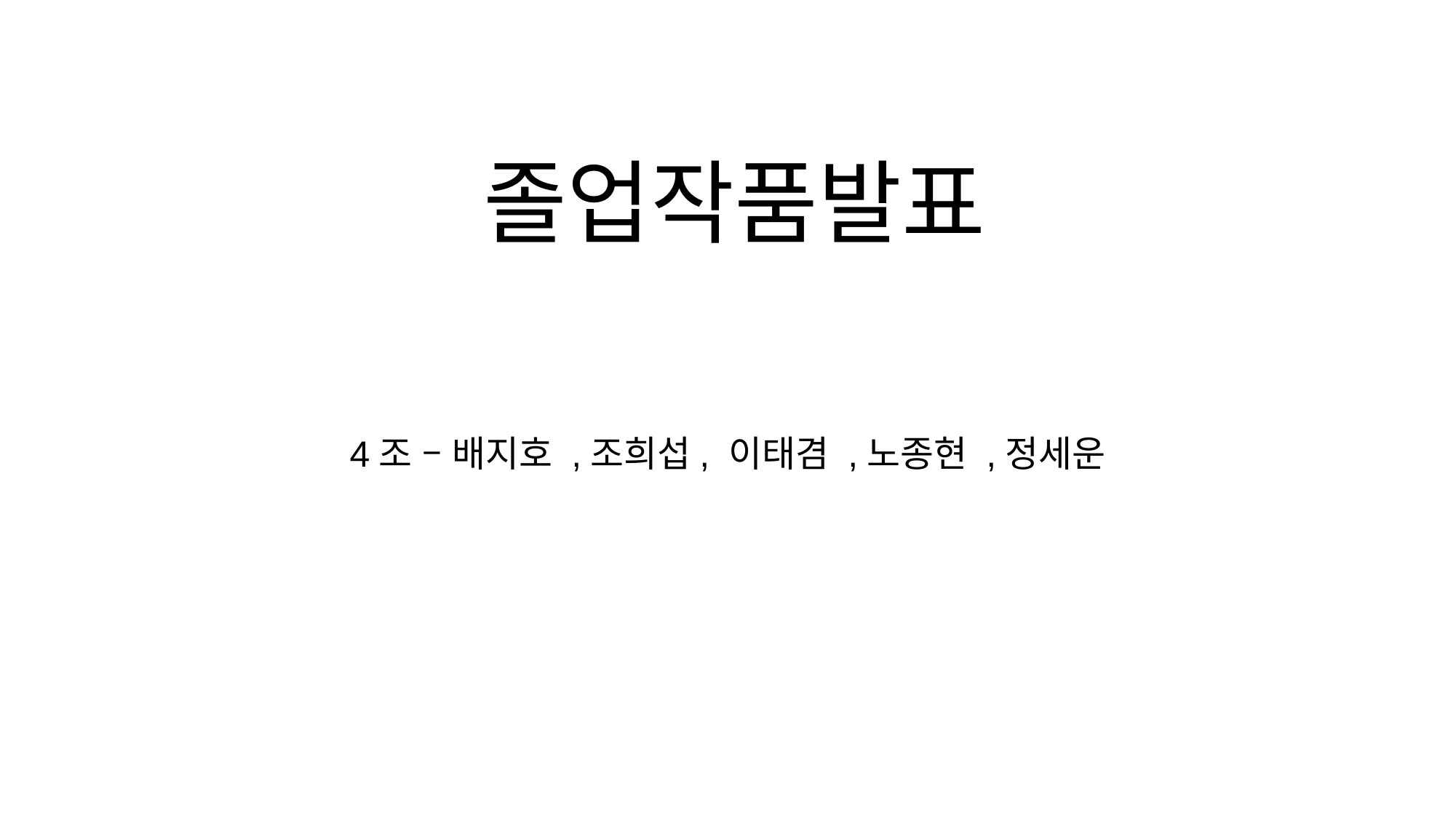

# 졸업작품발표
4조 – 배지호 ,조희섭, 이태겸 ,노종현 ,정세운